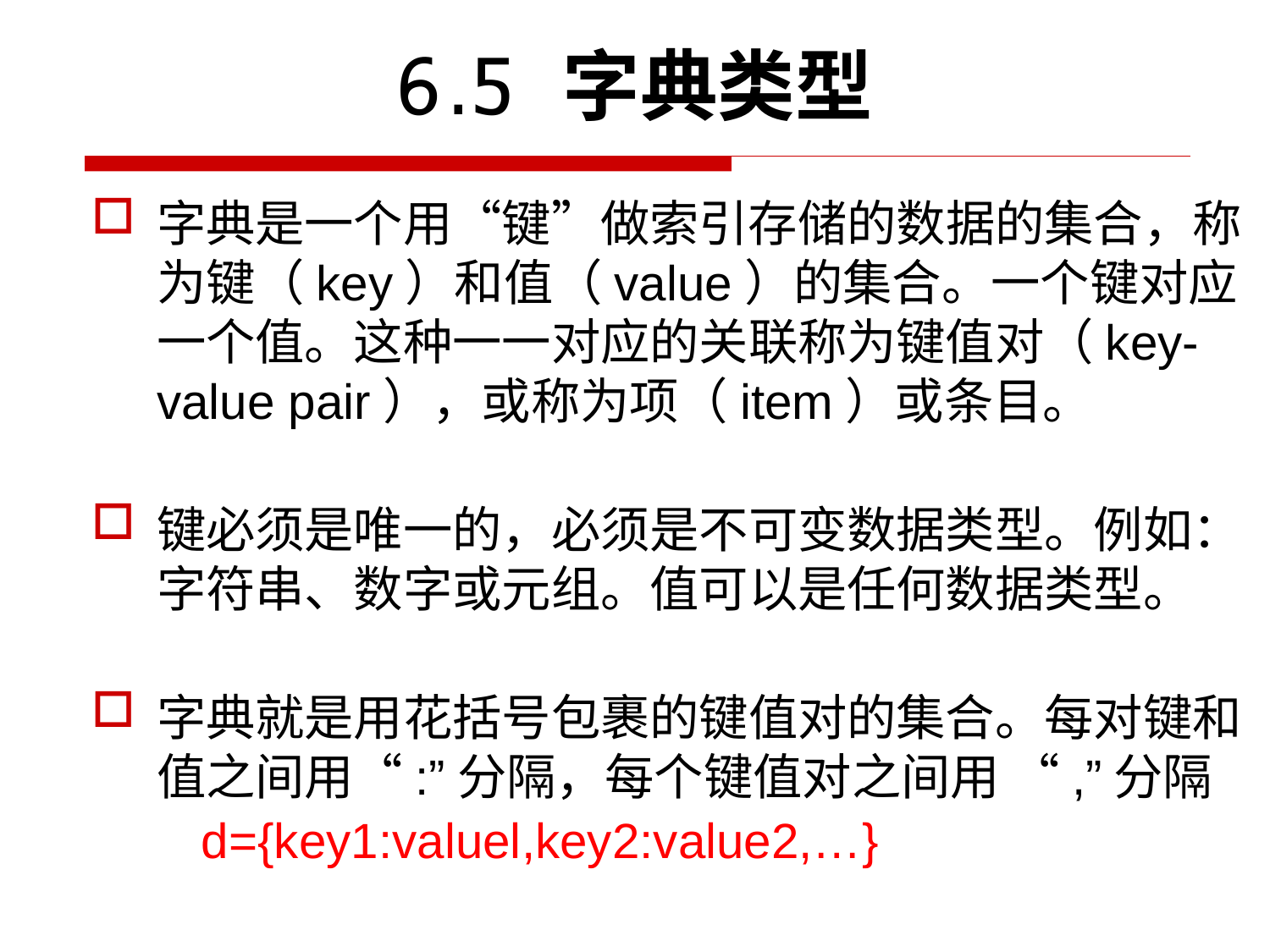

# 6.5 字典类型
字典是一个用“键”做索引存储的数据的集合，称为键（key）和值（value）的集合。一个键对应一个值。这种一一对应的关联称为键值对（key-value pair），或称为项（item）或条目。

键必须是唯一的，必须是不可变数据类型。例如：字符串、数字或元组。值可以是任何数据类型。

字典就是用花括号包裹的键值对的集合。每对键和值之间用“:”分隔，每个键值对之间用 “,”分隔
        d={key1:valuel,key2:value2,…}

5